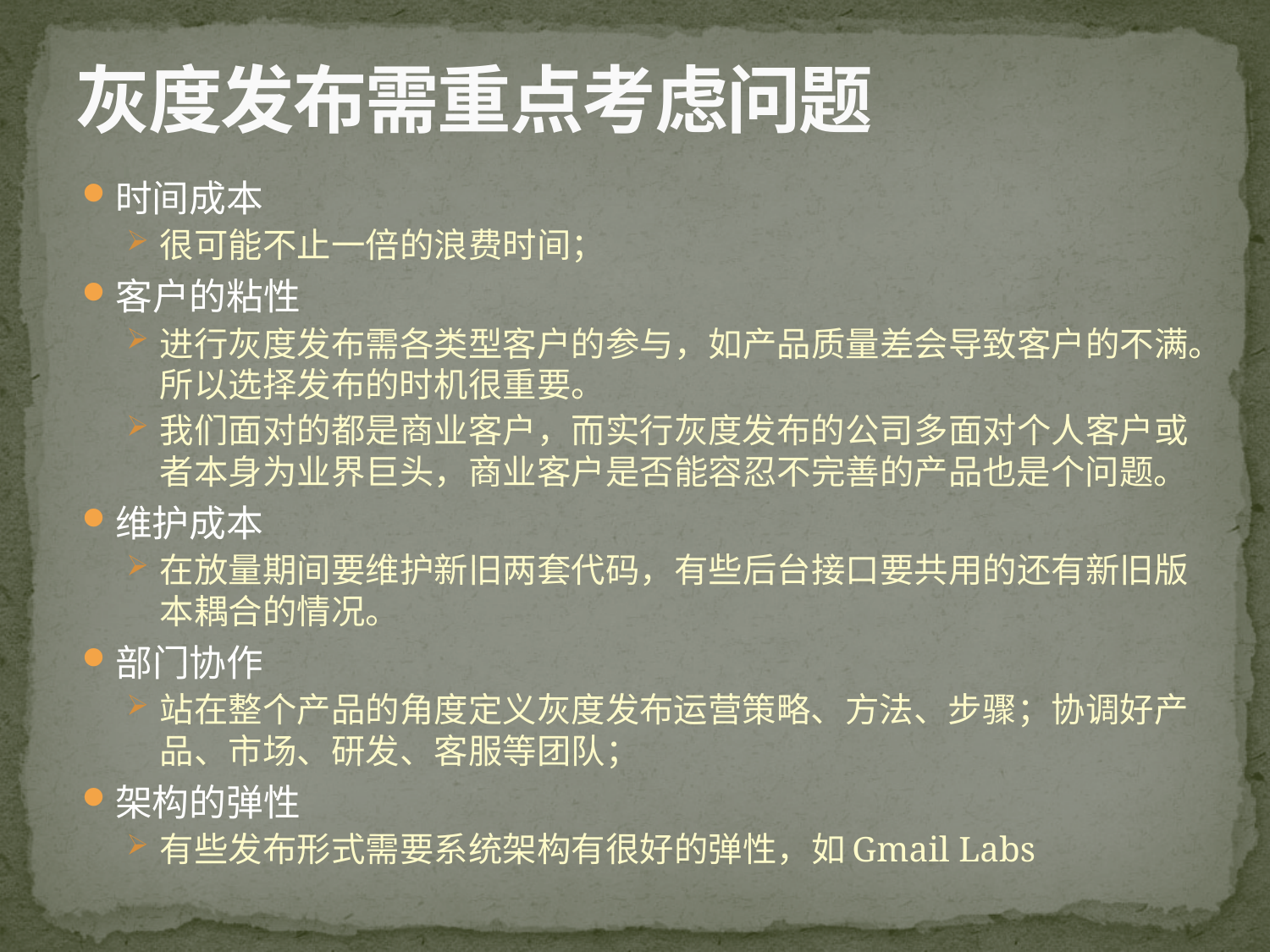

# 灰度发布需重点考虑问题
时间成本
很可能不止一倍的浪费时间；
客户的粘性
进行灰度发布需各类型客户的参与，如产品质量差会导致客户的不满。所以选择发布的时机很重要。
我们面对的都是商业客户，而实行灰度发布的公司多面对个人客户或者本身为业界巨头，商业客户是否能容忍不完善的产品也是个问题。
维护成本
在放量期间要维护新旧两套代码，有些后台接口要共用的还有新旧版本耦合的情况。
部门协作
站在整个产品的角度定义灰度发布运营策略、方法、步骤；协调好产品、市场、研发、客服等团队；
架构的弹性
有些发布形式需要系统架构有很好的弹性，如Gmail Labs